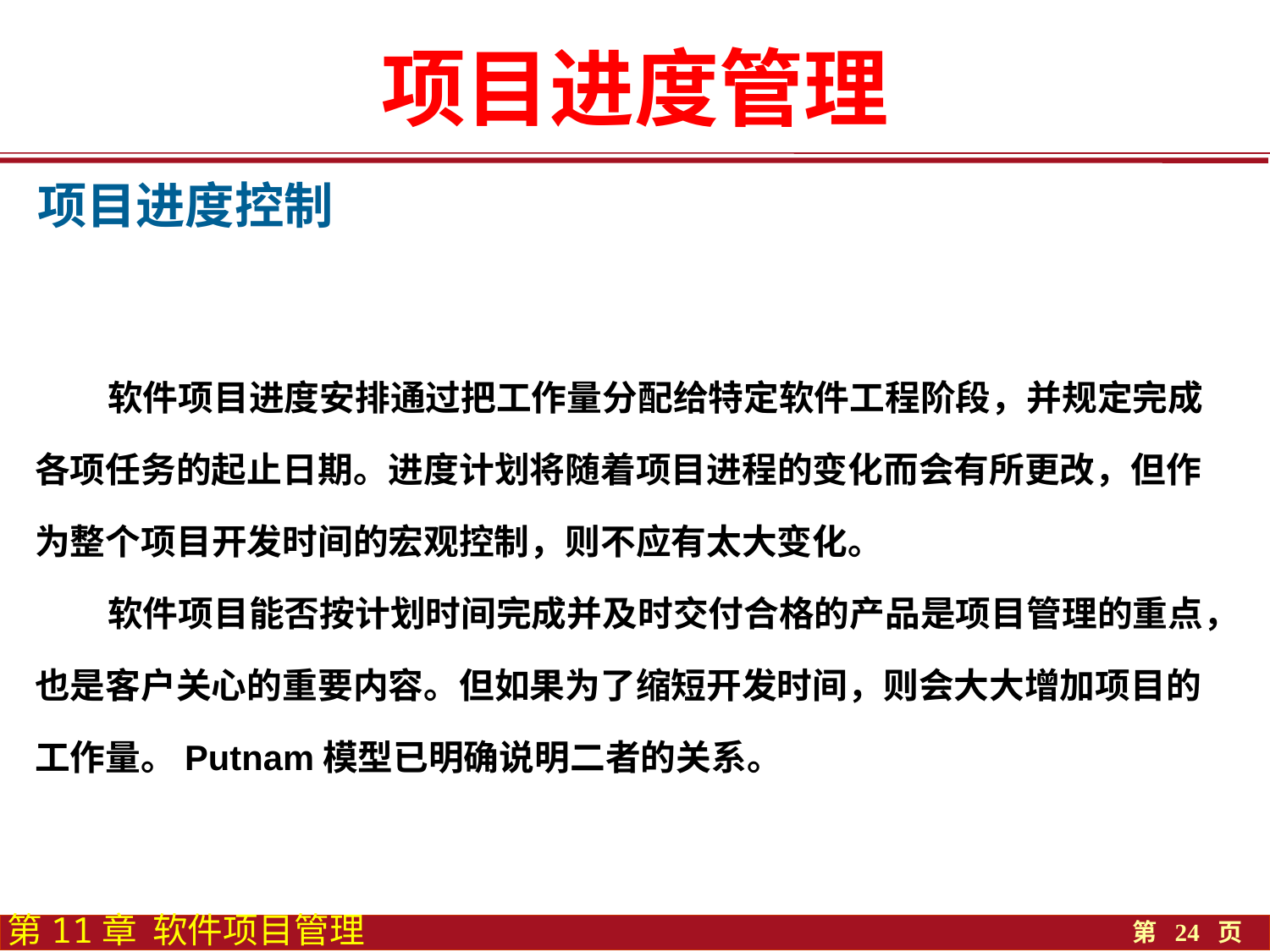

项目进度管理
项目进度控制
        软件项目进度安排通过把工作量分配给特定软件工程阶段，并规定完成各项任务的起止日期。进度计划将随着项目进程的变化而会有所更改，但作为整个项目开发时间的宏观控制，则不应有太大变化。
        软件项目能否按计划时间完成并及时交付合格的产品是项目管理的重点，也是客户关心的重要内容。但如果为了缩短开发时间，则会大大增加项目的工作量。Putnam模型已明确说明二者的关系。